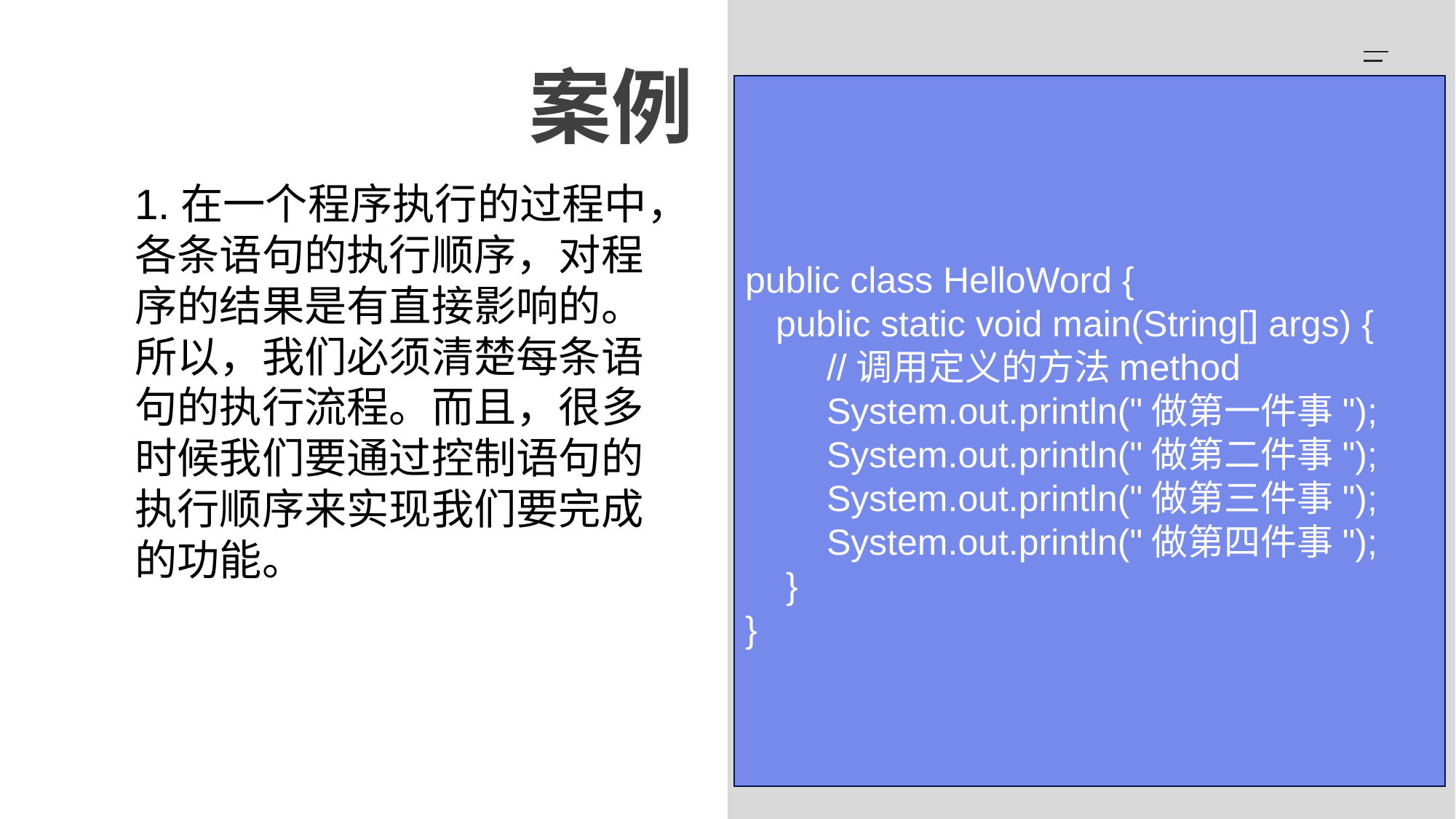

案例

public class HelloWord {
   public static void main(String[] args) {
        //调用定义的方法method
        System.out.println("做第一件事");
        System.out.println("做第二件事");
        System.out.println("做第三件事");
        System.out.println("做第四件事");
    }
}
1.在一个程序执行的过程中，各条语句的执行顺序，对程序的结果是有直接影响的。
所以，我们必须清楚每条语句的执行流程。而且，很多时候我们要通过控制语句的执行顺序来实现我们要完成的功能。